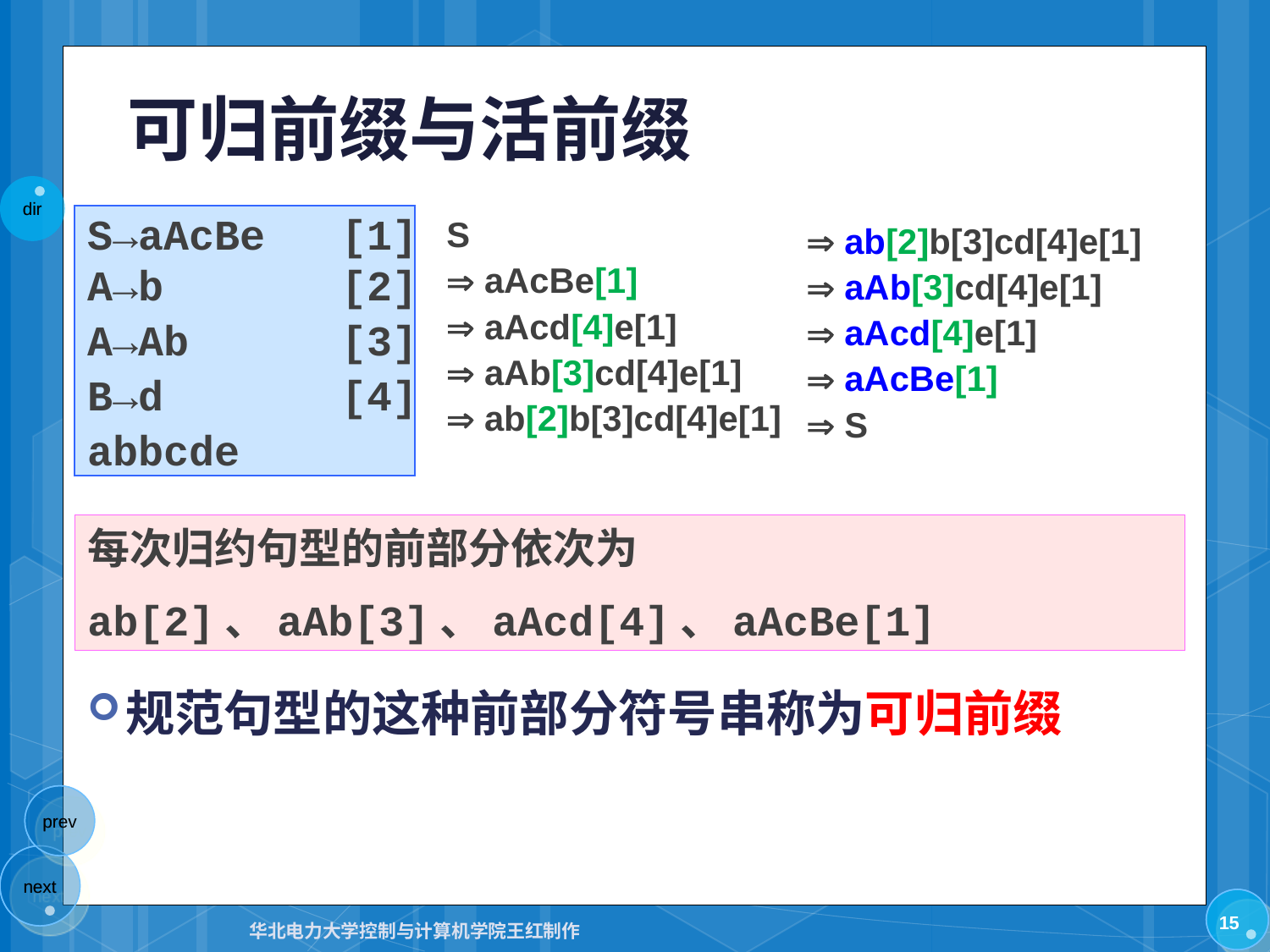

# 可归前缀与活前缀
S→aAcBe	[1]
A→b		[2]
A→Ab		[3]
B→d		[4]
abbcde
S
⇒ aAcBe[1]
⇒ aAcd[4]e[1]
⇒ aAb[3]cd[4]e[1]
⇒ ab[2]b[3]cd[4]e[1]
⇒ ab[2]b[3]cd[4]e[1]
⇒ aAb[3]cd[4]e[1]
⇒ aAcd[4]e[1]
⇒ aAcBe[1]
⇒ S
每次归约句型的前部分依次为
ab[2]、aAb[3]、aAcd[4]、aAcBe[1]
规范句型的这种前部分符号串称为可归前缀
15
华北电力大学控制与计算机学院王红制作